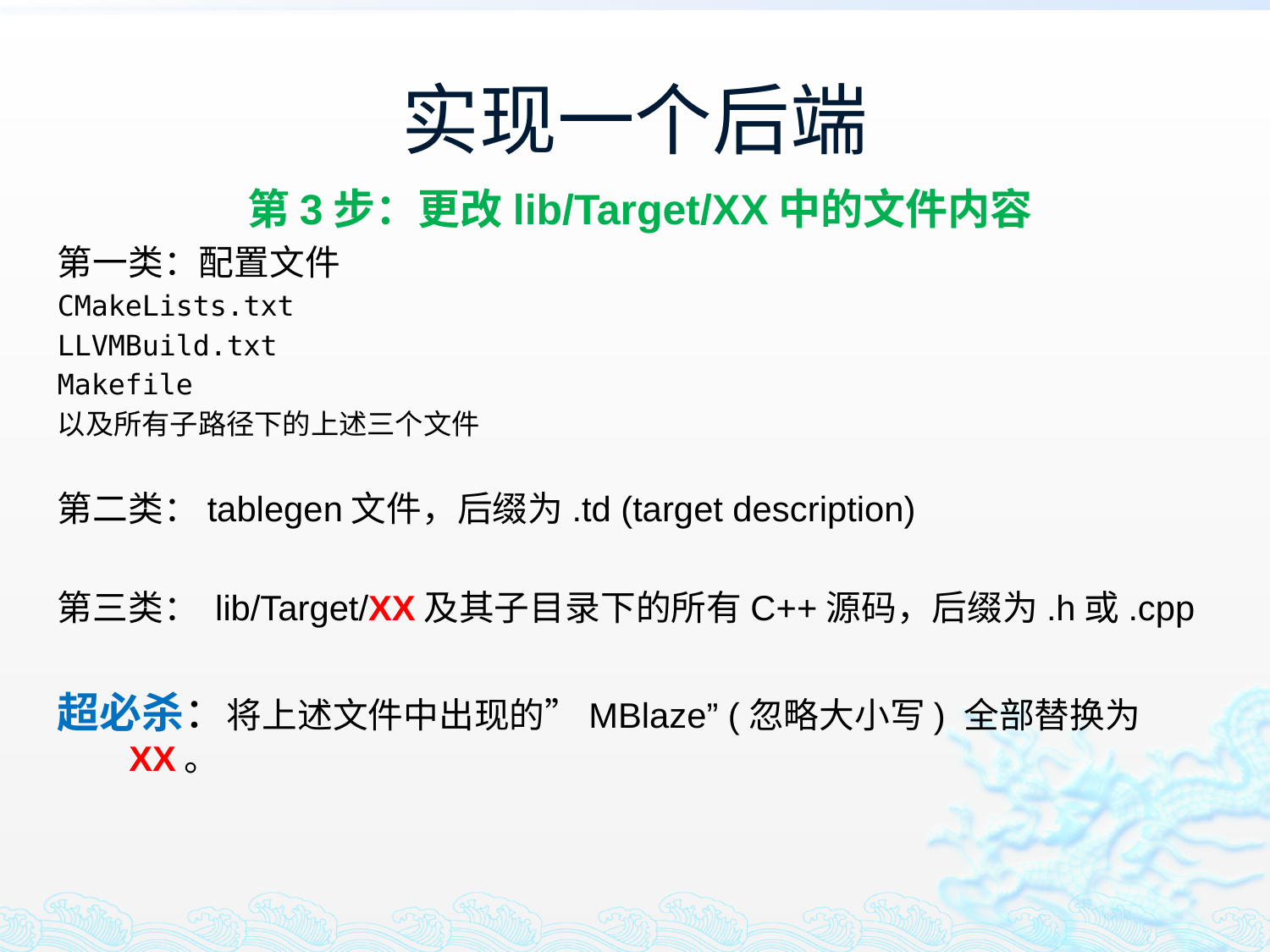

# 实现一个后端
第3步：更改lib/Target/XX中的文件内容
第一类：配置文件
CMakeLists.txt
LLVMBuild.txt
Makefile
以及所有子路径下的上述三个文件

第二类：tablegen文件，后缀为.td (target description)

第三类： lib/Target/XX及其子目录下的所有C++源码，后缀为.h或.cpp

超必杀：将上述文件中出现的”MBlaze” (忽略大小写) 全部替换为XX。